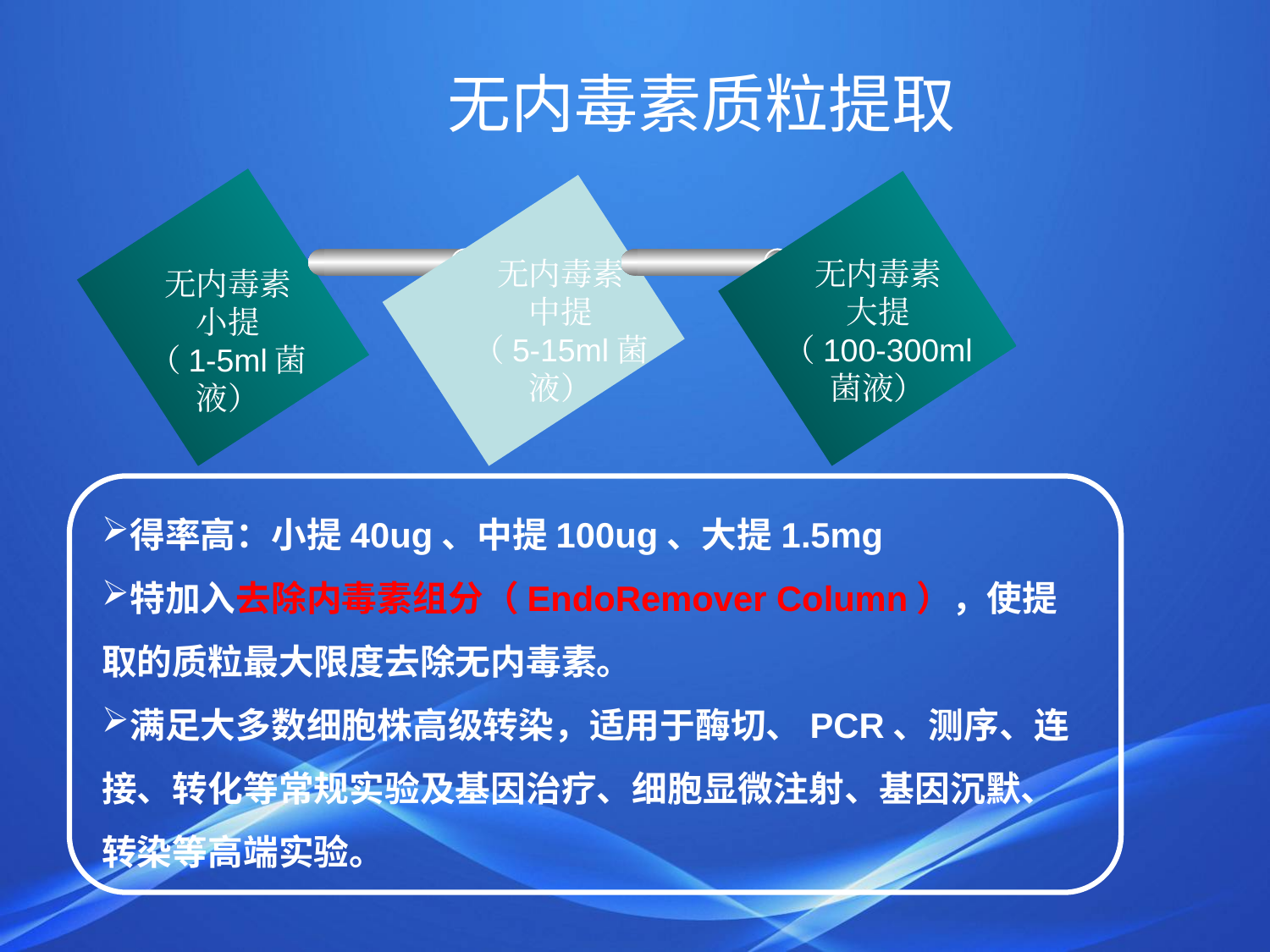

无内毒素质粒提取

无内毒素
中提
（5-15ml菌液）

无内毒素
大提
（100-300ml
菌液）

无内毒素
小提
（1-5ml菌液）

得率高：小提40ug、中提100ug、大提1.5mg
特加入去除内毒素组分（EndoRemover Column），使提取的质粒最大限度去除无内毒素。
满足大多数细胞株高级转染，适用于酶切、PCR、测序、连接、转化等常规实验及基因治疗、细胞显微注射、基因沉默、转染等高端实验。